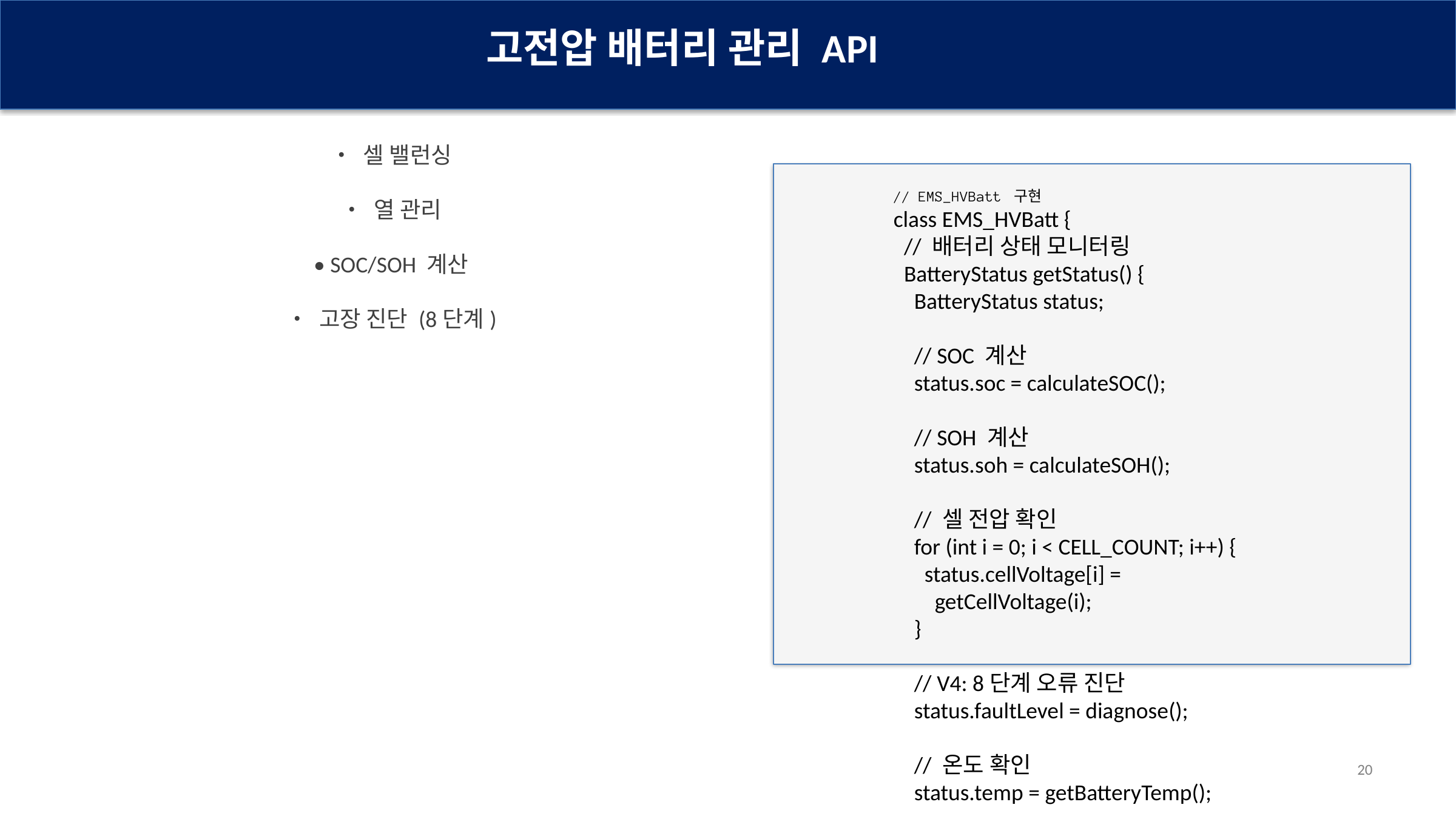

고전압 배터리 관리 API
• 셀 밸런싱

// EMS_HVBatt 구현
class EMS_HVBatt {
  // 배터리 상태 모니터링
  BatteryStatus getStatus() {
    BatteryStatus status;

    // SOC 계산
    status.soc = calculateSOC();

    // SOH 계산
    status.soh = calculateSOH();

    // 셀 전압 확인
    for (int i = 0; i < CELL_COUNT; i++) {
      status.cellVoltage[i] =
        getCellVoltage(i);
    }

    // V4: 8단계 오류 진단
    status.faultLevel = diagnose();

    // 온도 확인
    status.temp = getBatteryTemp();

    return status;
  }

  // V4: 확장된 오류 진단
  FaultLevel diagnose() {
    if (overVoltage()) return FAULT_LEVEL8;
    if (underVoltage()) return FAULT_LEVEL7;
    if (overTemp()) return FAULT_LEVEL6;
    // ... 더 세밀한 진단
    return FAULT_LEVEL0;
  }
}
• 열 관리
• SOC/SOH 계산
• 고장 진단 (8단계)
20